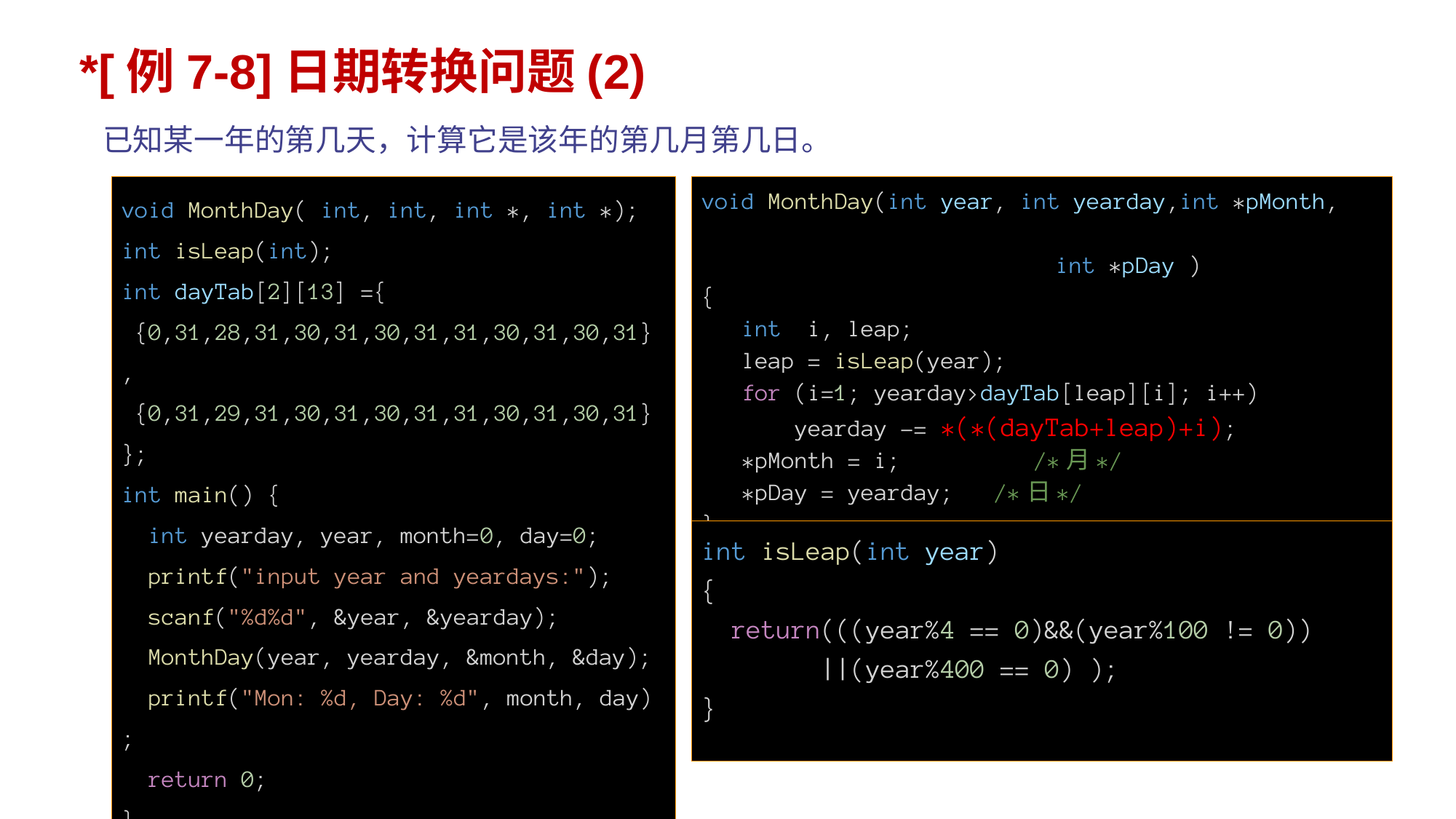

*[例7-8]日期转换问题(2)
      已知某一年的第几天，计算它是该年的第几月第几日。
void MonthDay( int, int, int *, int *);
int isLeap(int);
int dayTab[2][13] ={
 {0,31,28,31,30,31,30,31,31,30,31,30,31},
 {0,31,29,31,30,31,30,31,31,30,31,30,31}
};
int main() {
  int yearday, year, month=0, day=0;
  printf("input year and yeardays:");
  scanf("%d%d", &year, &yearday);
  MonthDay(year, yearday, &month, &day);
  printf("Mon: %d, Day: %d", month, day);
  return 0;
}
void MonthDay(int year, int yearday,int *pMonth,
									  int *pDay )
{
   int  i, leap;
   leap = isLeap(year);
   for (i=1; yearday>dayTab[leap][i]; i++)
       yearday -= *(*(dayTab+leap)+i);
   *pMonth = i;          /*月*/
   *pDay = yearday;   /*日*/
}
int isLeap(int year)
{
  return(((year%4 == 0)&&(year%100 != 0))
        ||(year%400 == 0) );
}